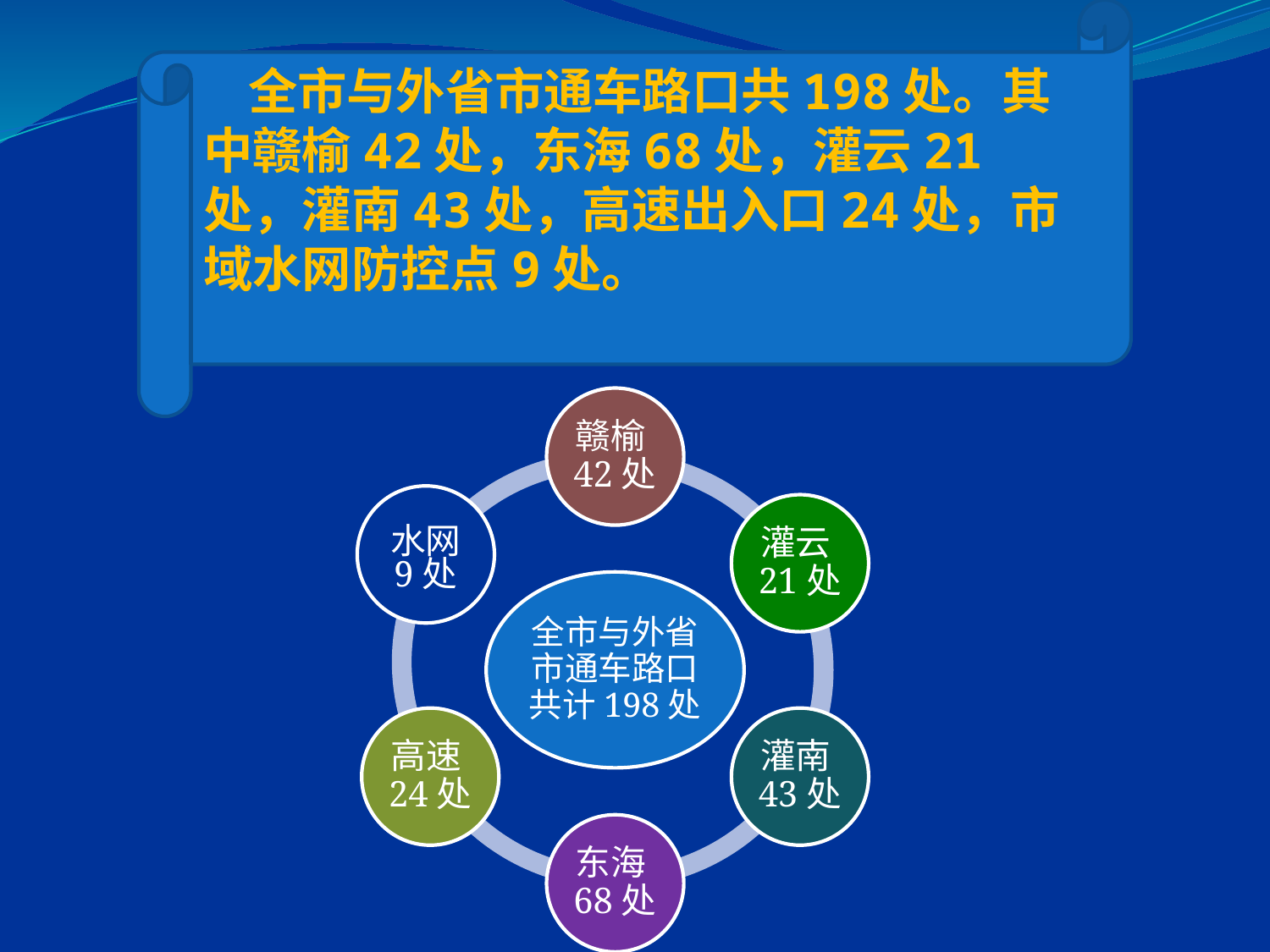

全市与外省市通车路口共198处。其中赣榆42处，东海68处，灌云21处，灌南43处，高速出入口24处，市域水网防控点9处。

全市与外省市通车路口共计198处
赣榆42处
灌云21处
灌南43处
东海68处
高速24处

水网
9处